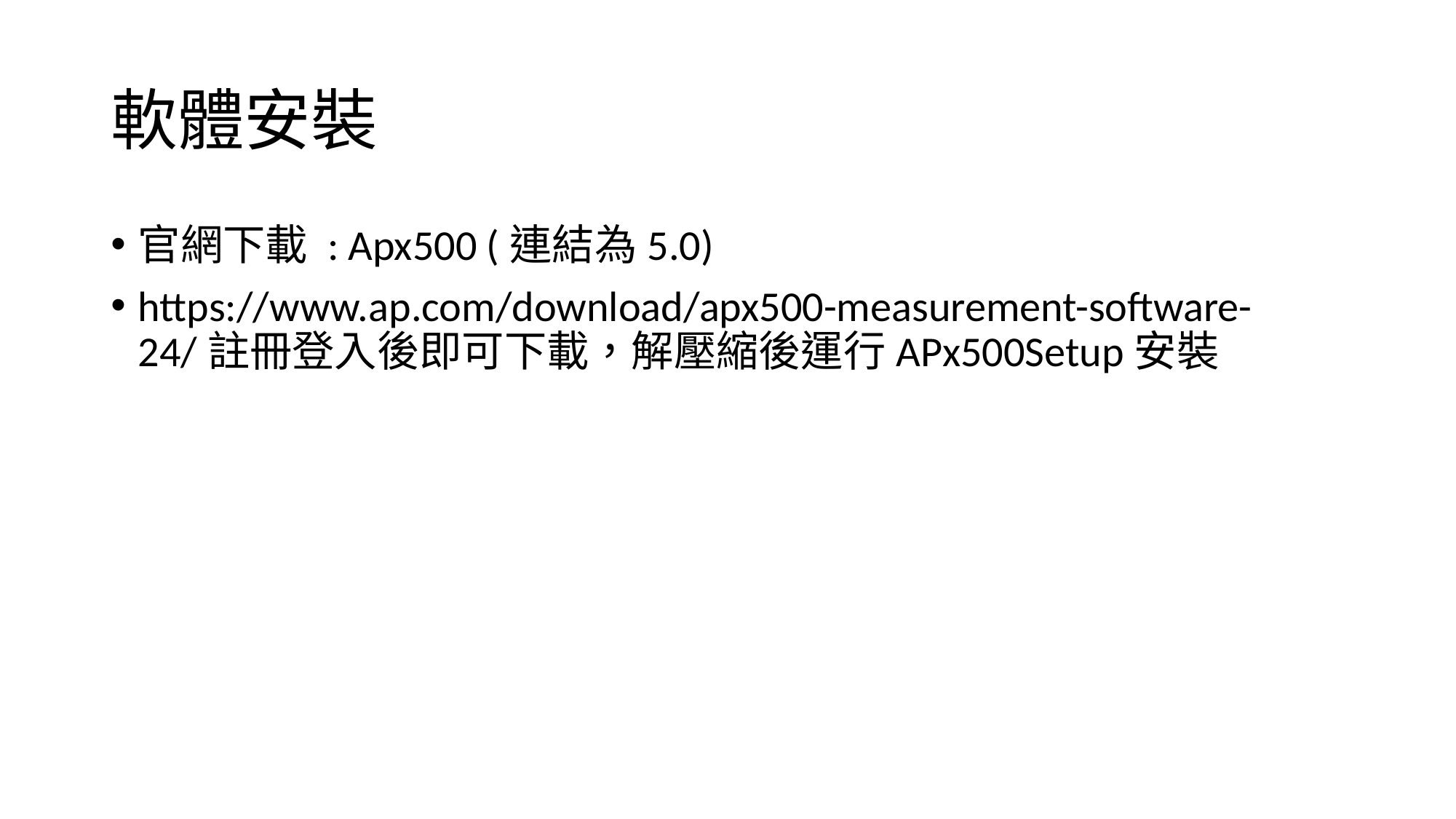

# 軟體安裝
官網下載 : Apx500 (連結為5.0)
https://www.ap.com/download/apx500-measurement-software-24/註冊登入後即可下載，解壓縮後運行APx500Setup安裝